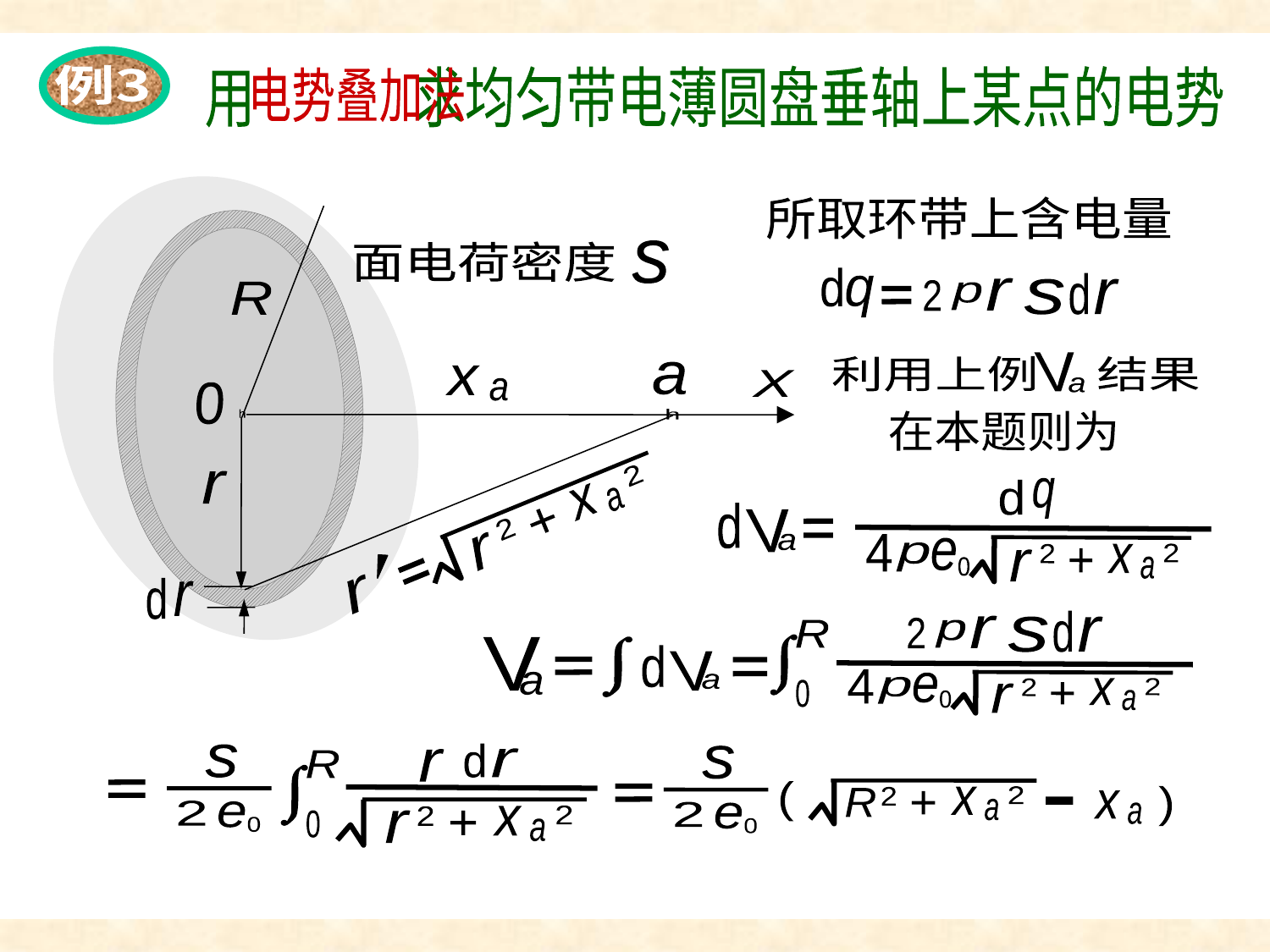

带电薄圆盘

例3
用              求均匀带电薄圆盘垂轴上某点的电势
电势叠加法

所取环带上含电量

σ
面电荷密度
d
d
q
r
2
π
σ
r

R
V
a
利用上例     结果
a
x
a
X
0
h
h
在本题则为

r

2
x
a
2
+
r

d
r
r

q
d
d
V
a

4
ε
0
π

2
x
a
2
+
r
d
r
r
2
π
σ
R

0

V
d
V
a

4
ε
0
π
a

2
x
a
2
+
r
d
r
σ

2
ε
0
σ

2
ε
0
r
R

0

(
)
2
x
a

2
R
x
a
+

2
x
a
2
r
+